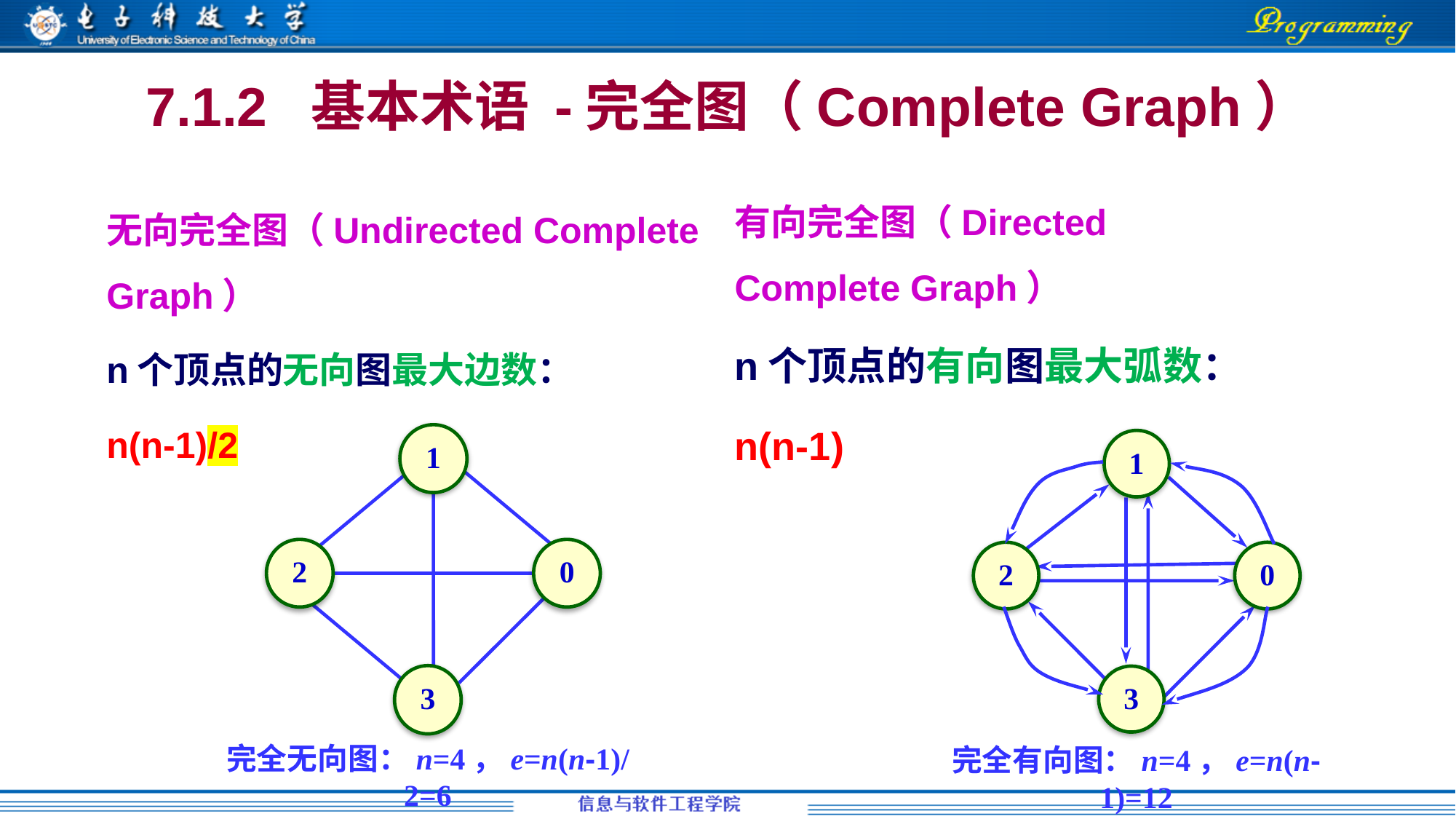

# 7.1.2  基本术语 -完全图（Complete Graph）
有向完全图（Directed Complete Graph）
n个顶点的有向图最大弧数：
n(n-1)

无向完全图（Undirected Complete Graph）
n个顶点的无向图最大边数：
n(n-1)/2

1

2
0

3
完全无向图：n=4，e=n(n-1)/2=6
1

2
0

3
完全有向图：n=4，e=n(n-1)=12